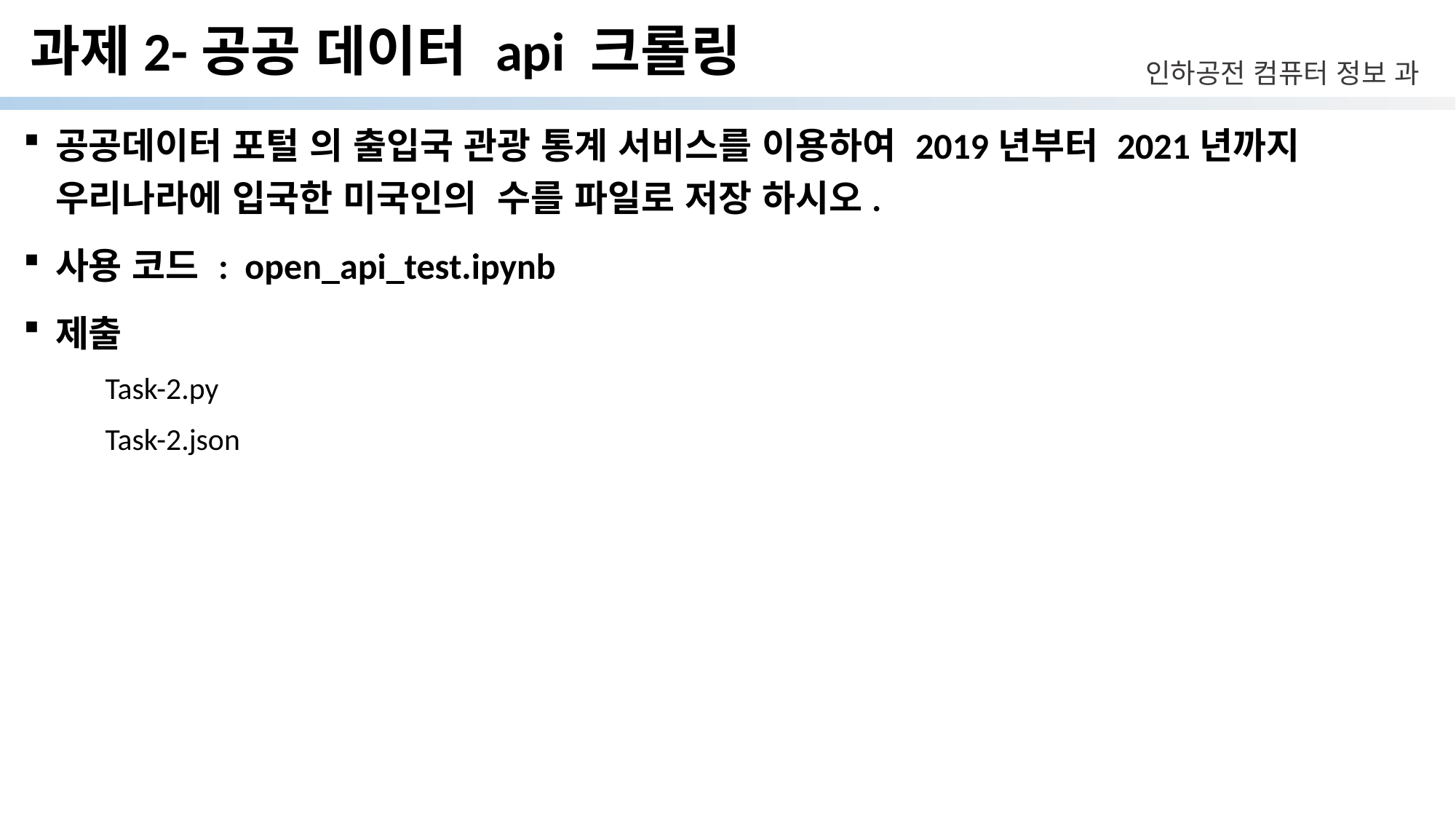

# 과제2-공공 데이터 api 크롤링
공공데이터 포털 의 출입국 관광 통계 서비스를 이용하여 2019년부터 2021년까지 우리나라에 입국한 미국인의  수를 파일로 저장 하시오.
사용 코드 :  open_api_test.ipynb
제출
Task-2.py
Task-2.json